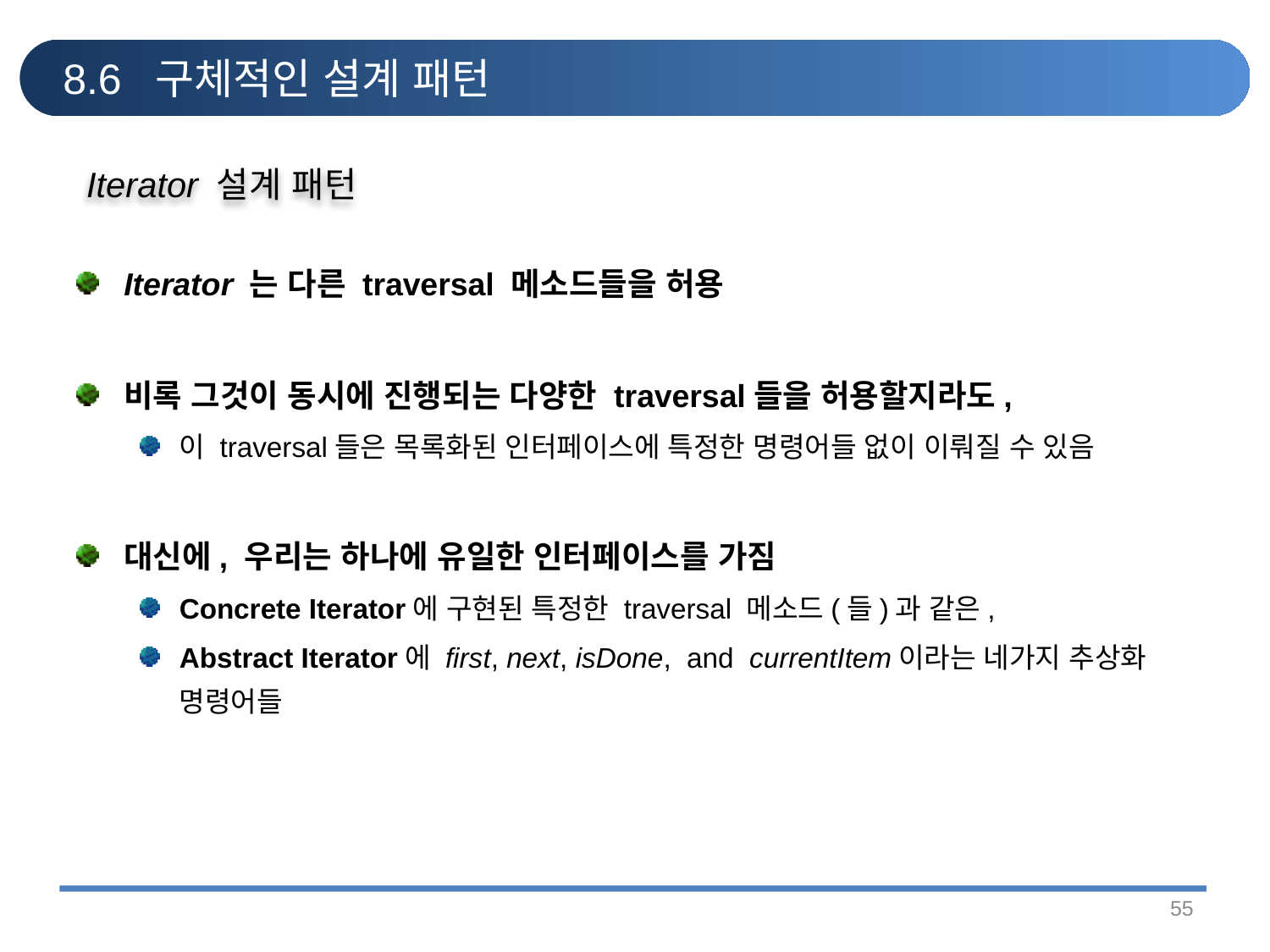

# 8.6  구체적인 설계 패턴
Iterator 설계 패턴
Iterator 는 다른 traversal 메소드들을 허용

비록 그것이 동시에 진행되는 다양한 traversal들을 허용할지라도,
이 traversal들은 목록화된 인터페이스에 특정한 명령어들 없이 이뤄질 수 있음

대신에, 우리는 하나에 유일한 인터페이스를 가짐
Concrete Iterator에 구현된 특정한 traversal 메소드(들)과 같은,
Abstract Iterator에 first, next, isDone,  and  currentItem이라는 네가지 추상화 명령어들

55